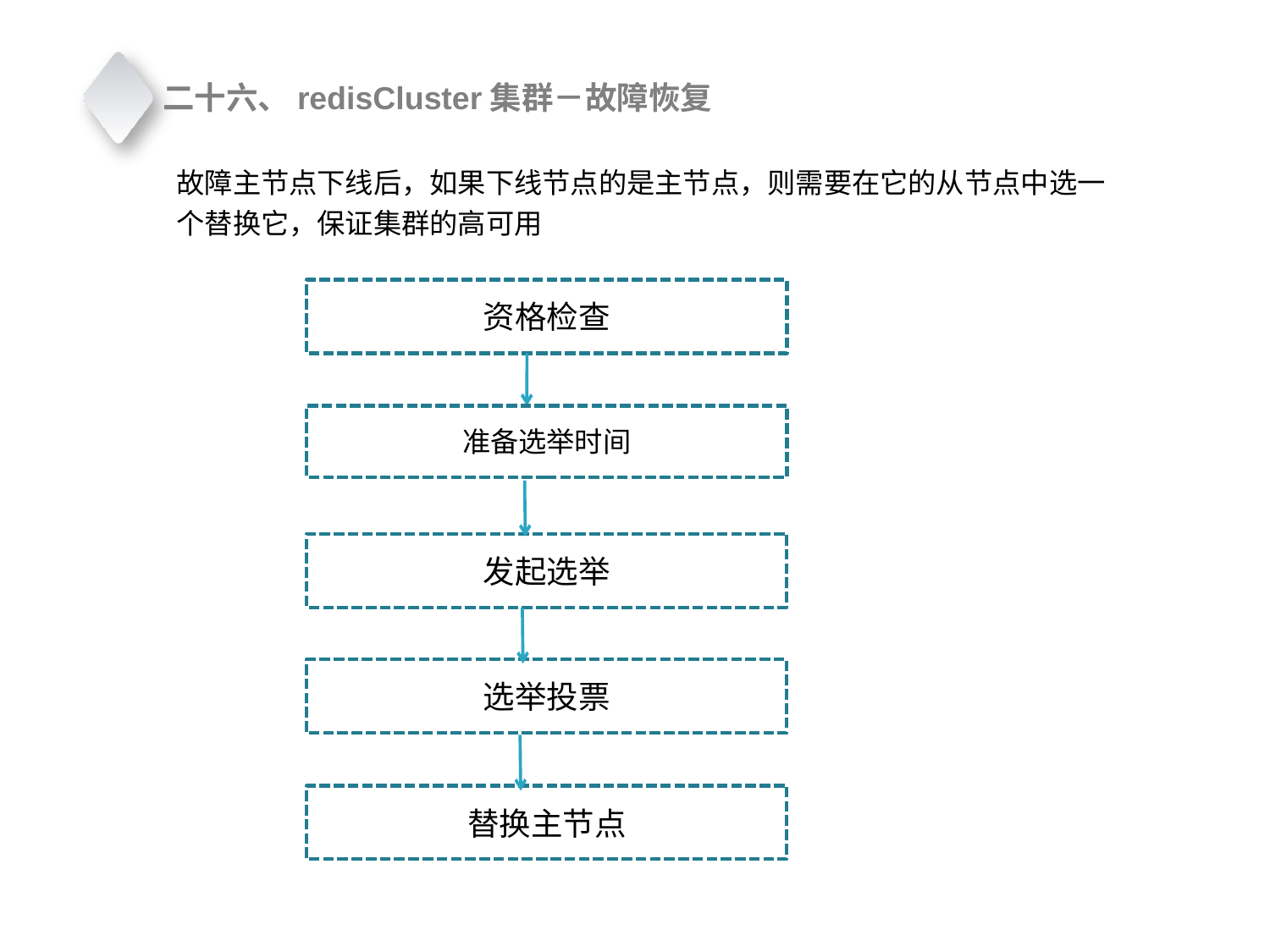

二十六、redisCluster集群－故障恢复
故障主节点下线后，如果下线节点的是主节点，则需要在它的从节点中选一个替换它，保证集群的高可用
资格检查
准备选举时间
发起选举
选举投票
替换主节点